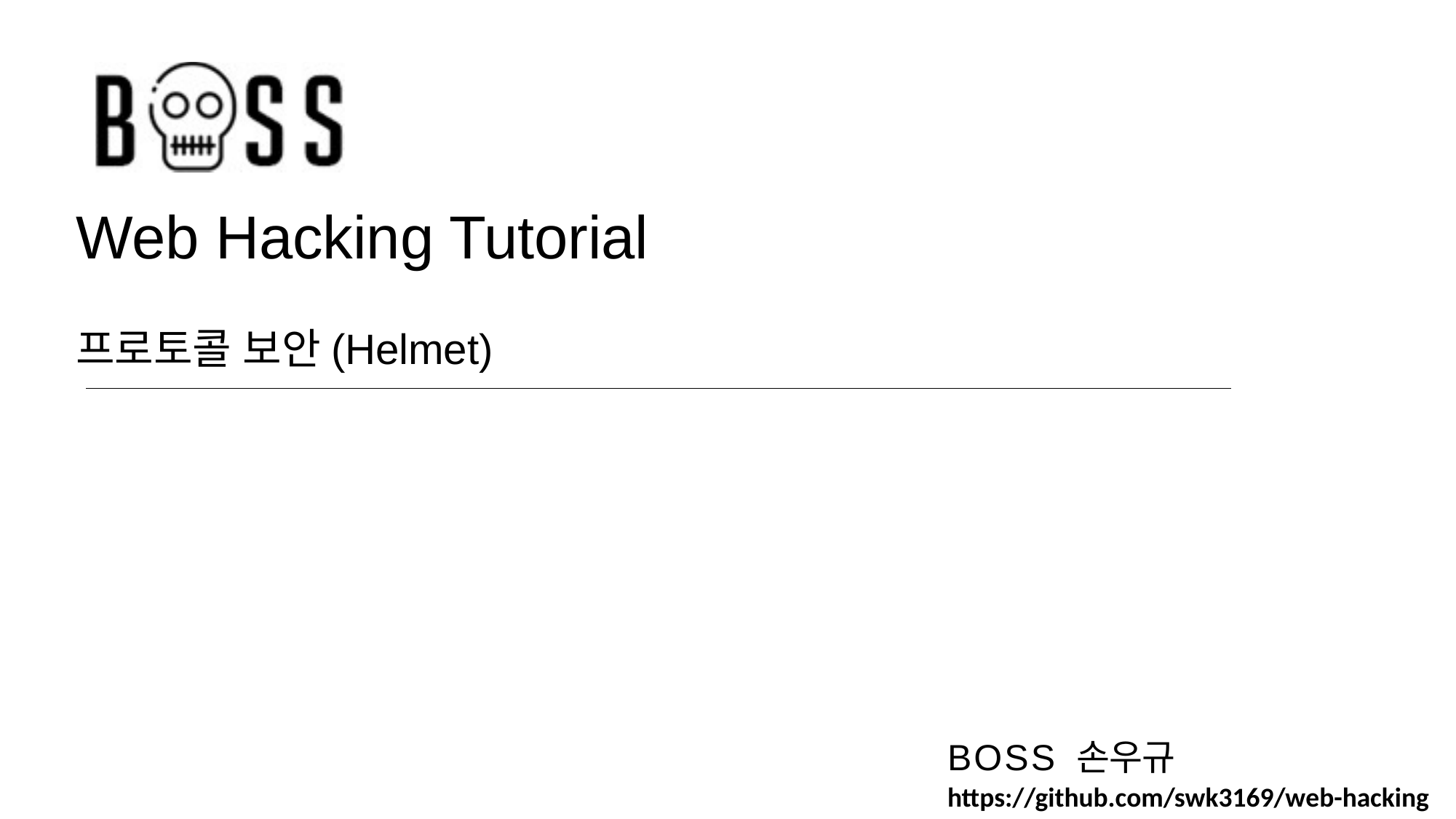

# Web Hacking Tutorial 프로토콜 보안(Helmet)

BOSS 손우규
https://github.com/swk3169/web-hacking